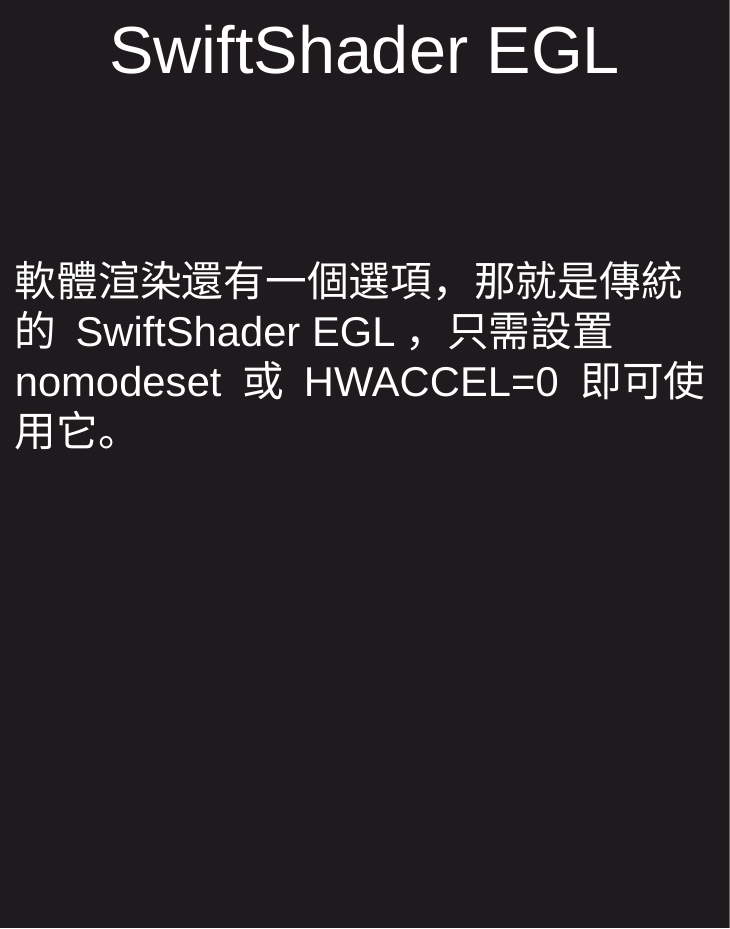

SwiftShader EGL
軟體渲染還有一個選項，那就是傳統的 SwiftShader EGL，只需設置nomodeset 或 HWACCEL=0 即可使用它。